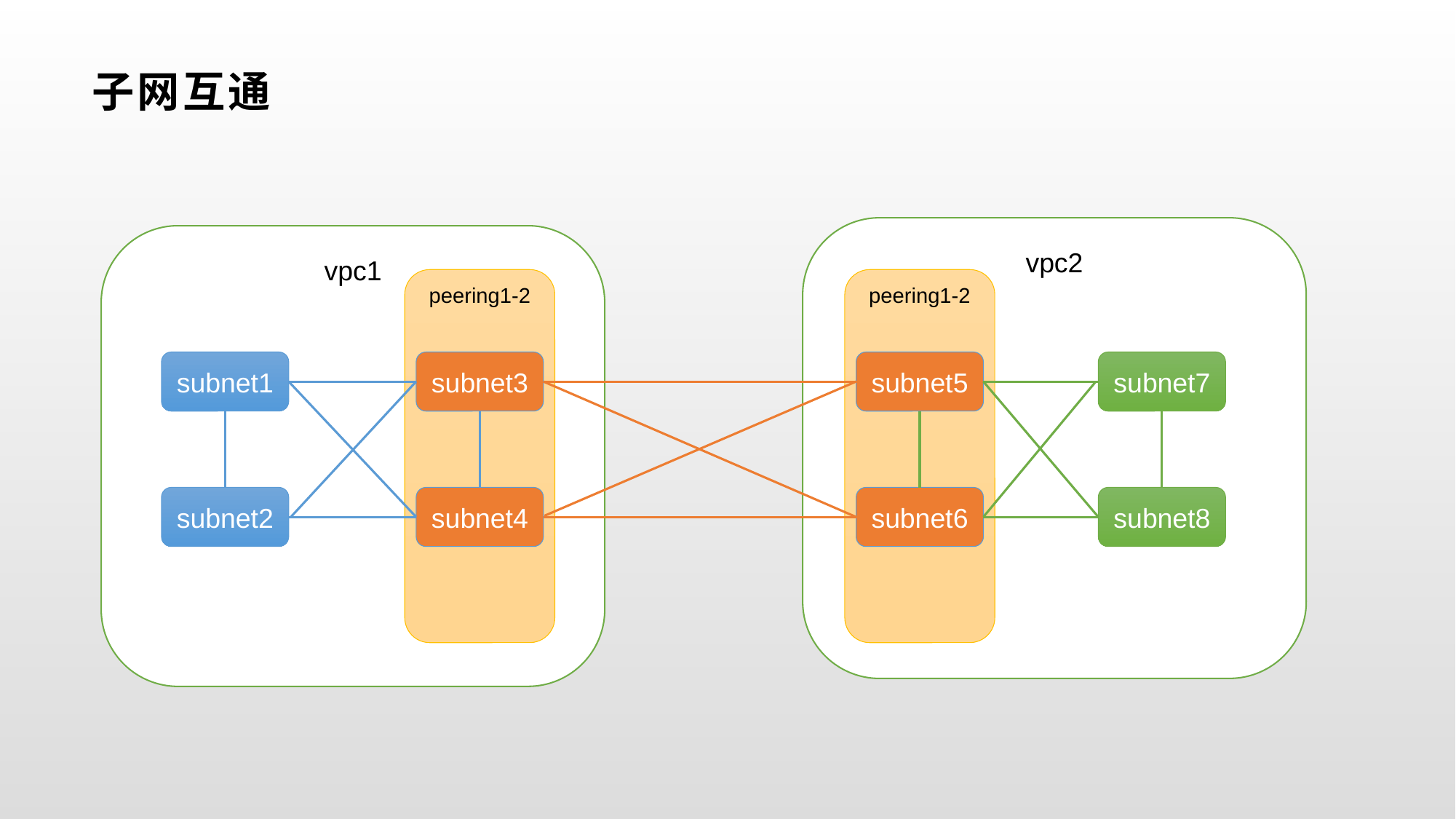

# 子网互通
vpc2
vpc1
peering1-2
peering1-2
subnet1
subnet3
subnet5
subnet7
subnet2
subnet4
subnet6
subnet8